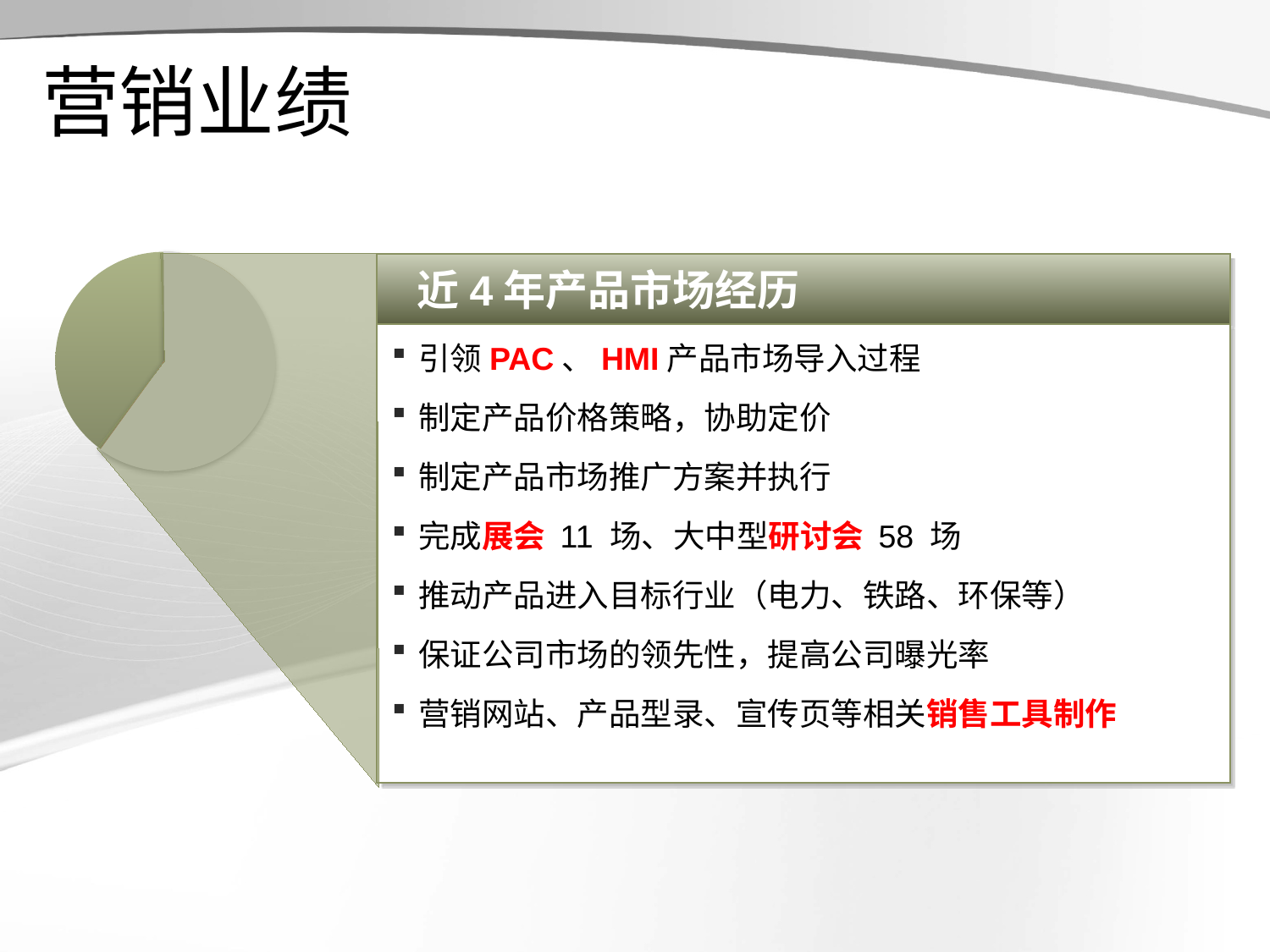

# 营销业绩

### Chart

| Category | 个人特质 |
|---|---|
| 技术 | 15.0 |
| 销售 | 25.0 |
| 市场 | 40.0 |
| 管理 | 20.0 |
近4年产品市场经历

引领PAC、HMI产品市场导入过程
制定产品价格策略，协助定价
制定产品市场推广方案并执行
完成展会 11 场、大中型研讨会 58 场
推动产品进入目标行业（电力、铁路、环保等）
保证公司市场的领先性，提高公司曝光率
营销网站、产品型录、宣传页等相关销售工具制作